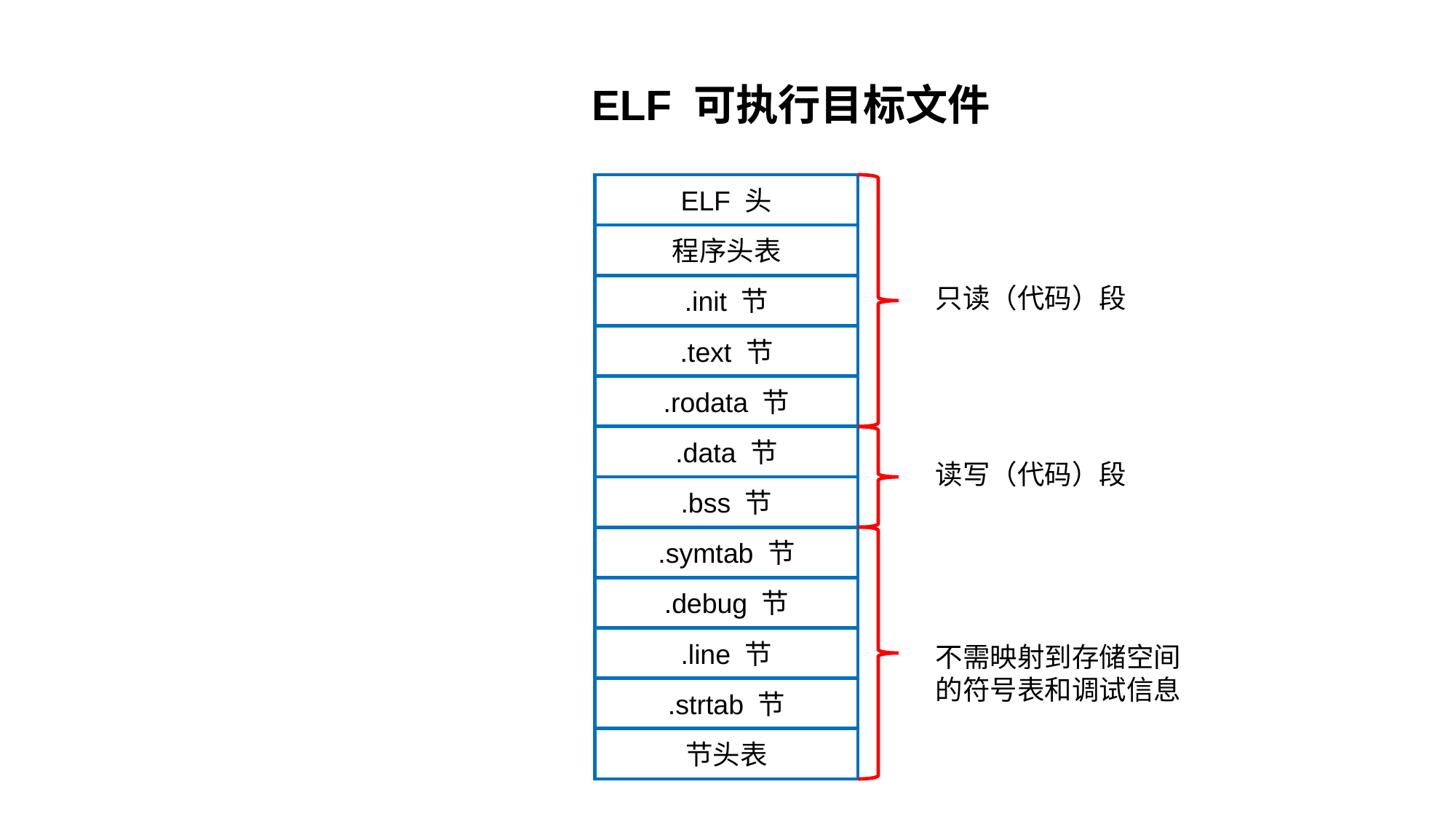

ELF 可执行目标文件
ELF 头

程序头表
.init 节
只读（代码）段
.text 节
.rodata 节
.data 节

读写（代码）段
.bss 节

.symtab 节
.debug 节
.line 节
不需映射到存储空间的符号表和调试信息
.strtab 节
节头表